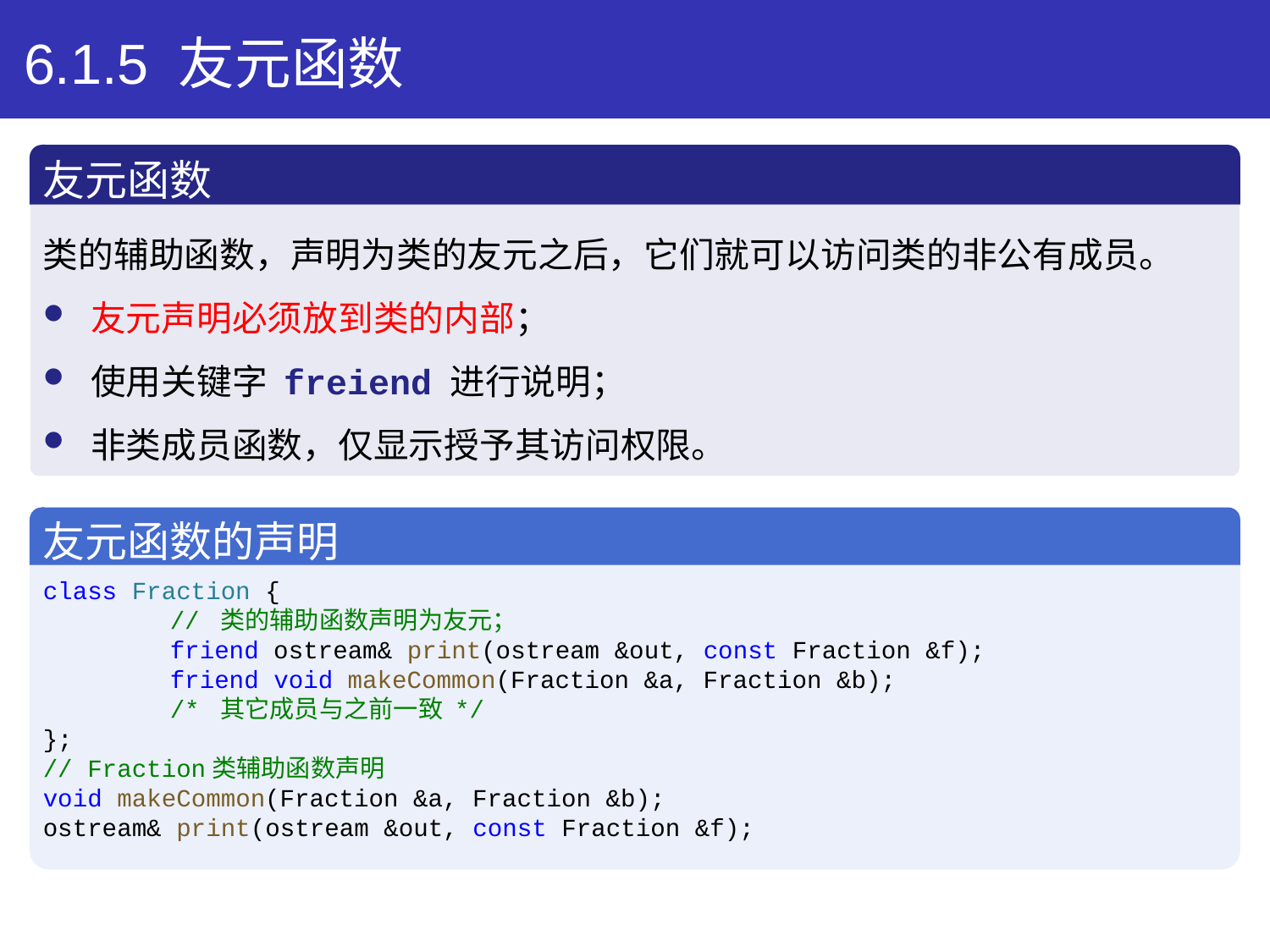

6.1.5 友元函数

友元函数
类的辅助函数，声明为类的友元之后，它们就可以访问类的非公有成员。
友元声明必须放到类的内部；
使用关键字 freiend 进行说明；
非类成员函数，仅显示授予其访问权限。

友元函数的声明
class Fraction {
	// 类的辅助函数声明为友元；
	friend ostream& print(ostream &out, const Fraction &f);
	friend void makeCommon(Fraction &a, Fraction &b);
	/* 其它成员与之前一致 */
};
// Fraction类辅助函数声明
void makeCommon(Fraction &a, Fraction &b);
ostream& print(ostream &out, const Fraction &f);
13